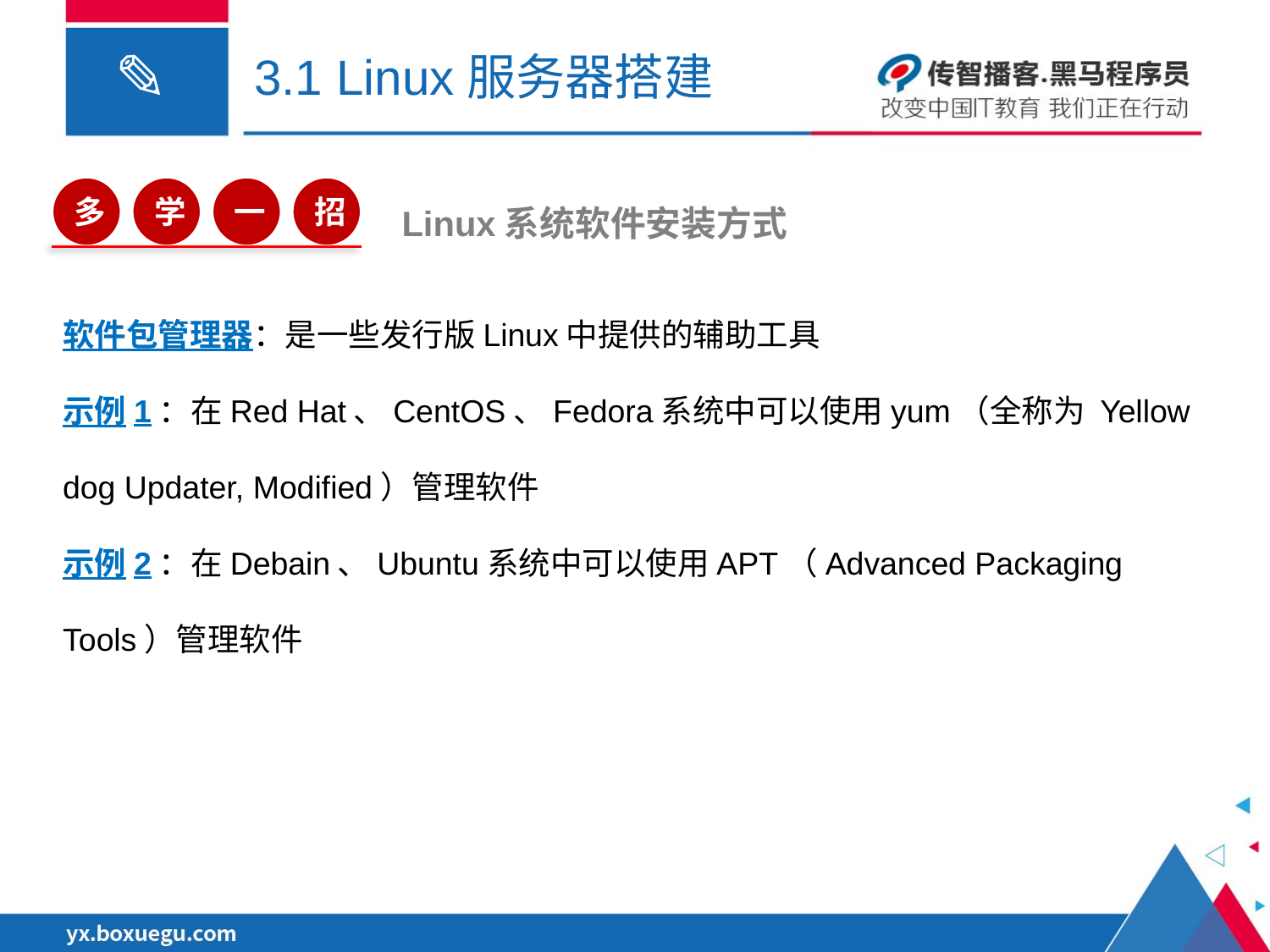

# 3.1 Linux服务器搭建
多
学
一
招
Linux系统软件安装方式
软件包管理器：是一些发行版Linux中提供的辅助工具
示例1：在Red Hat、CentOS、Fedora系统中可以使用yum（全称为 Yellow dog Updater, Modified）管理软件
示例2：在Debain、Ubuntu系统中可以使用APT（Advanced Packaging Tools）管理软件